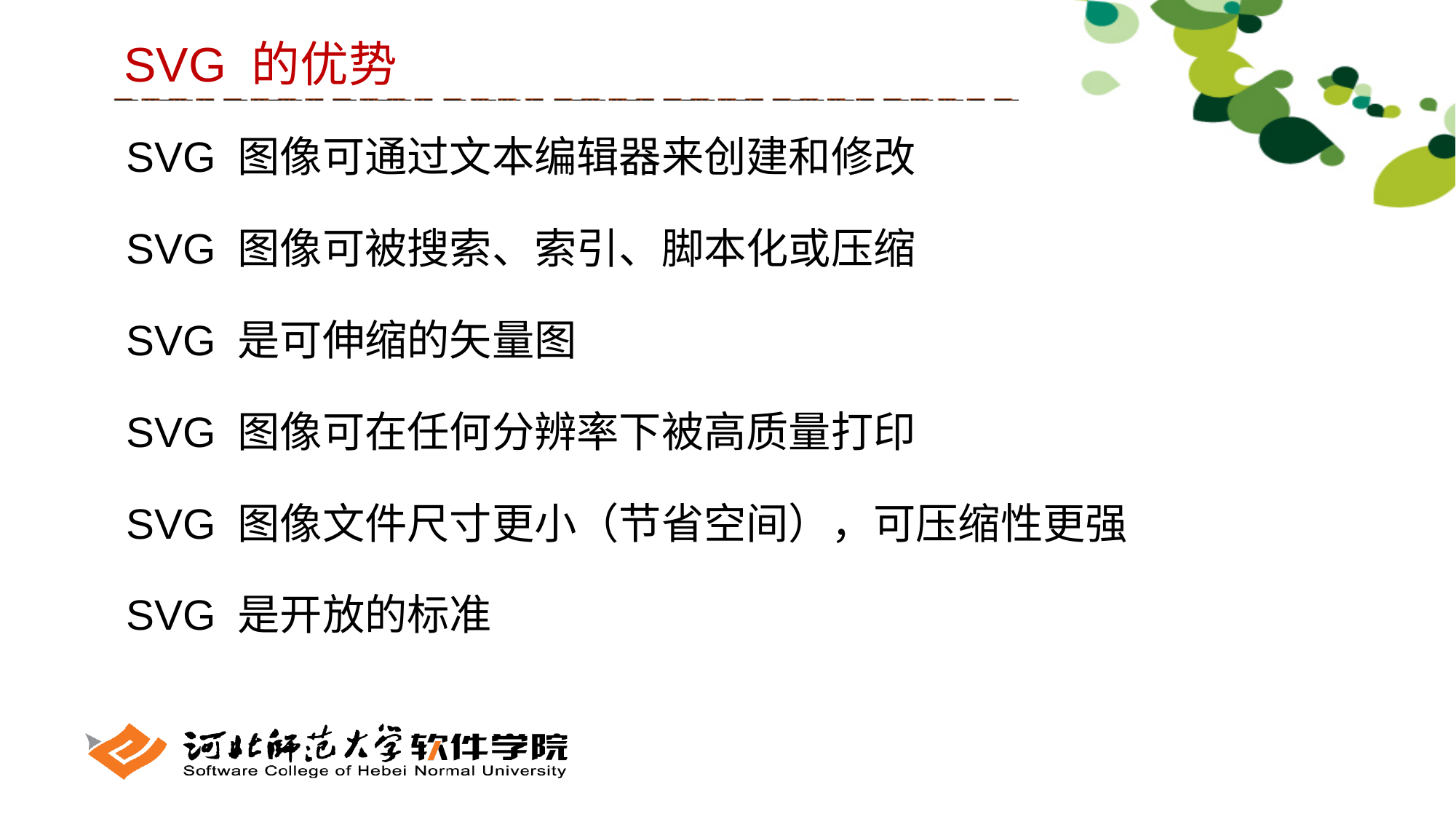

SVG 的优势
SVG 图像可通过文本编辑器来创建和修改
SVG 图像可被搜索、索引、脚本化或压缩
SVG 是可伸缩的矢量图
SVG 图像可在任何分辨率下被高质量打印
SVG 图像文件尺寸更小（节省空间），可压缩性更强
SVG 是开放的标准